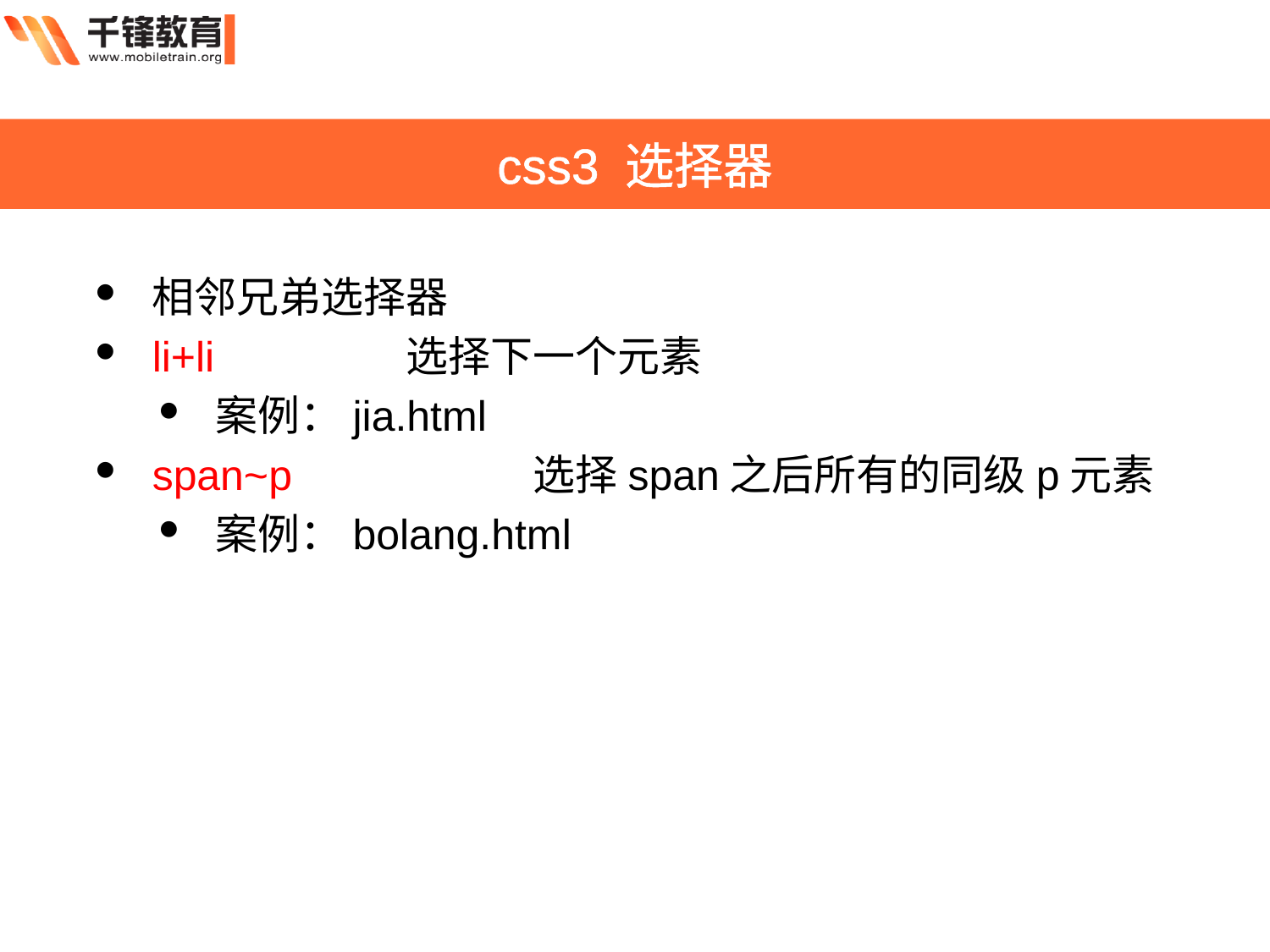

css3 选择器
相邻兄弟选择器
li+li 		选择下一个元素
案例：jia.html
span~p		选择span之后所有的同级p元素
案例：bolang.html